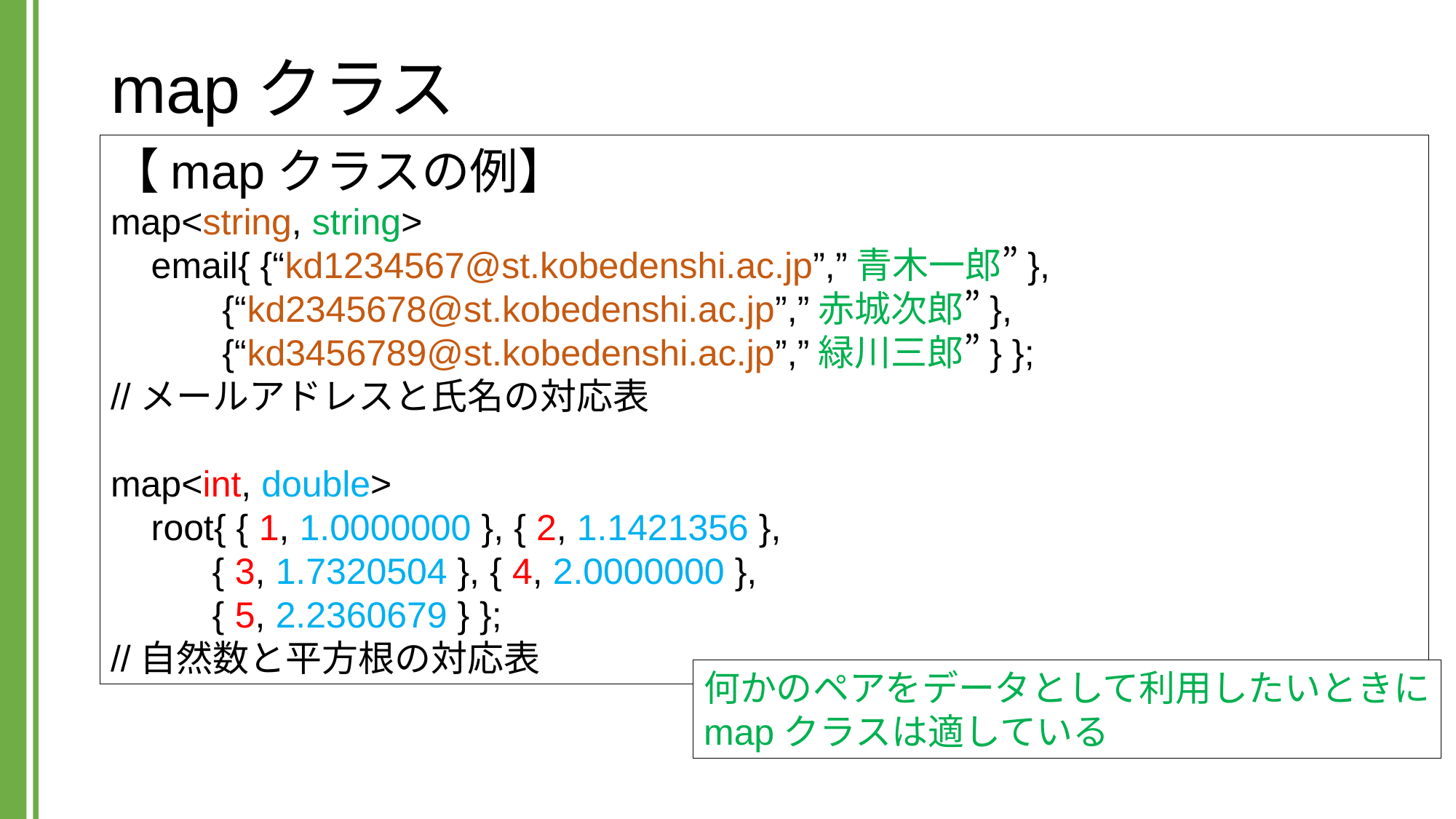

# mapクラス
【mapクラスの例】
map<string, string>
    email{ {“kd1234567@st.kobedenshi.ac.jp”,”青木一郎”},
           {“kd2345678@st.kobedenshi.ac.jp”,”赤城次郎”},
           {“kd3456789@st.kobedenshi.ac.jp”,”緑川三郎”} };
//メールアドレスと氏名の対応表
map<int, double>
    root{ { 1, 1.0000000 }, { 2, 1.1421356 },
          { 3, 1.7320504 }, { 4, 2.0000000 },
          { 5, 2.2360679 } };
//自然数と平方根の対応表

何かのペアをデータとして利用したいときに
mapクラスは適している